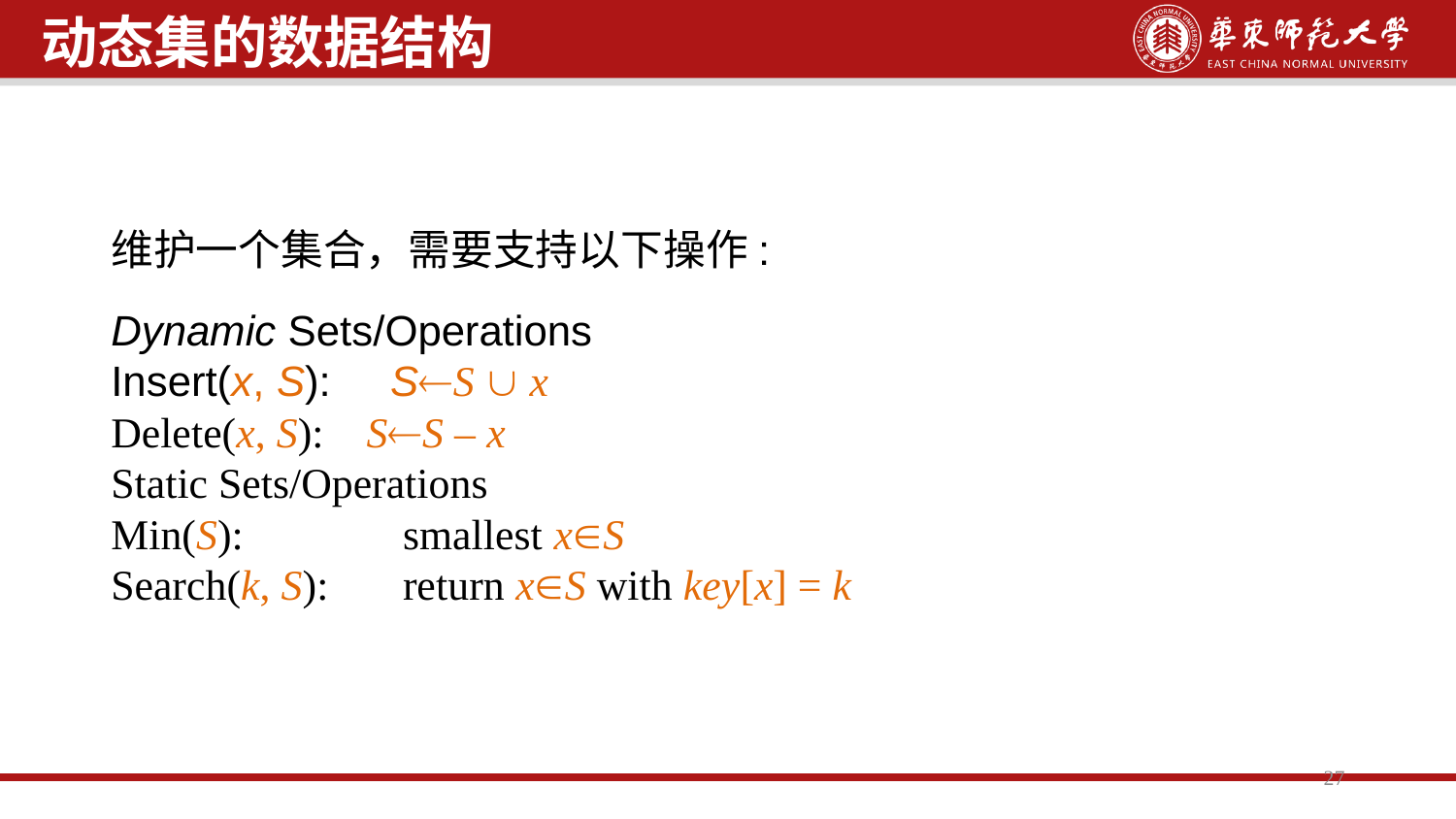

27
维护一个集合，需要支持以下操作:

Dynamic Sets/Operations
Insert(x, S):     S←S ∪ x
Delete(x, S):    S←S – x
Static Sets/Operations
Min(S):               smallest x∈S
Search(k, S):       return x∈S with key[x] = k
动态集的数据结构